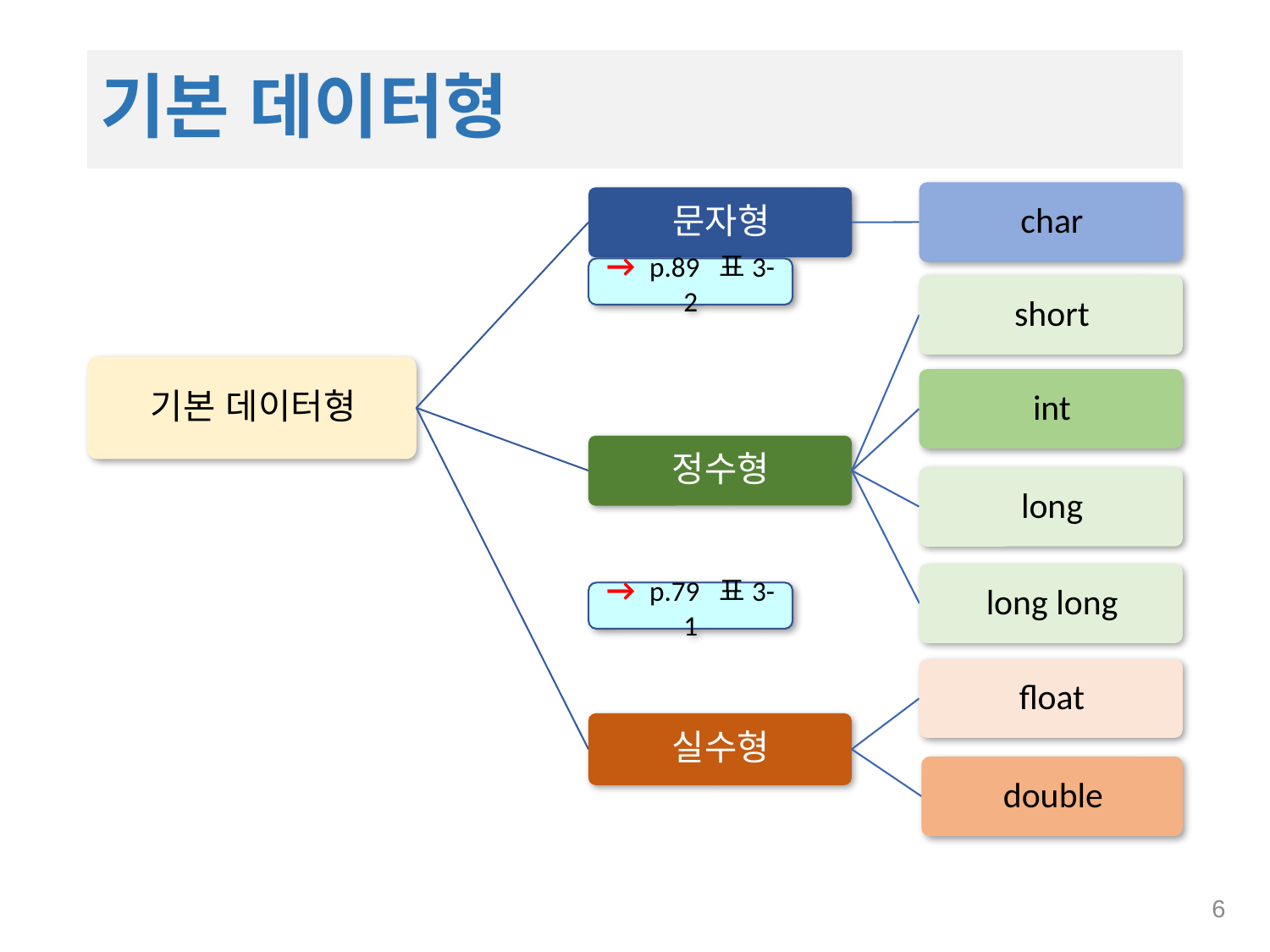

# 기본 데이터형
기본 데이터형

문자형

char

정수형

short

int

long

long long

실수형

float

double

→  p.89  표3-2
→  p.79  표3-1
6